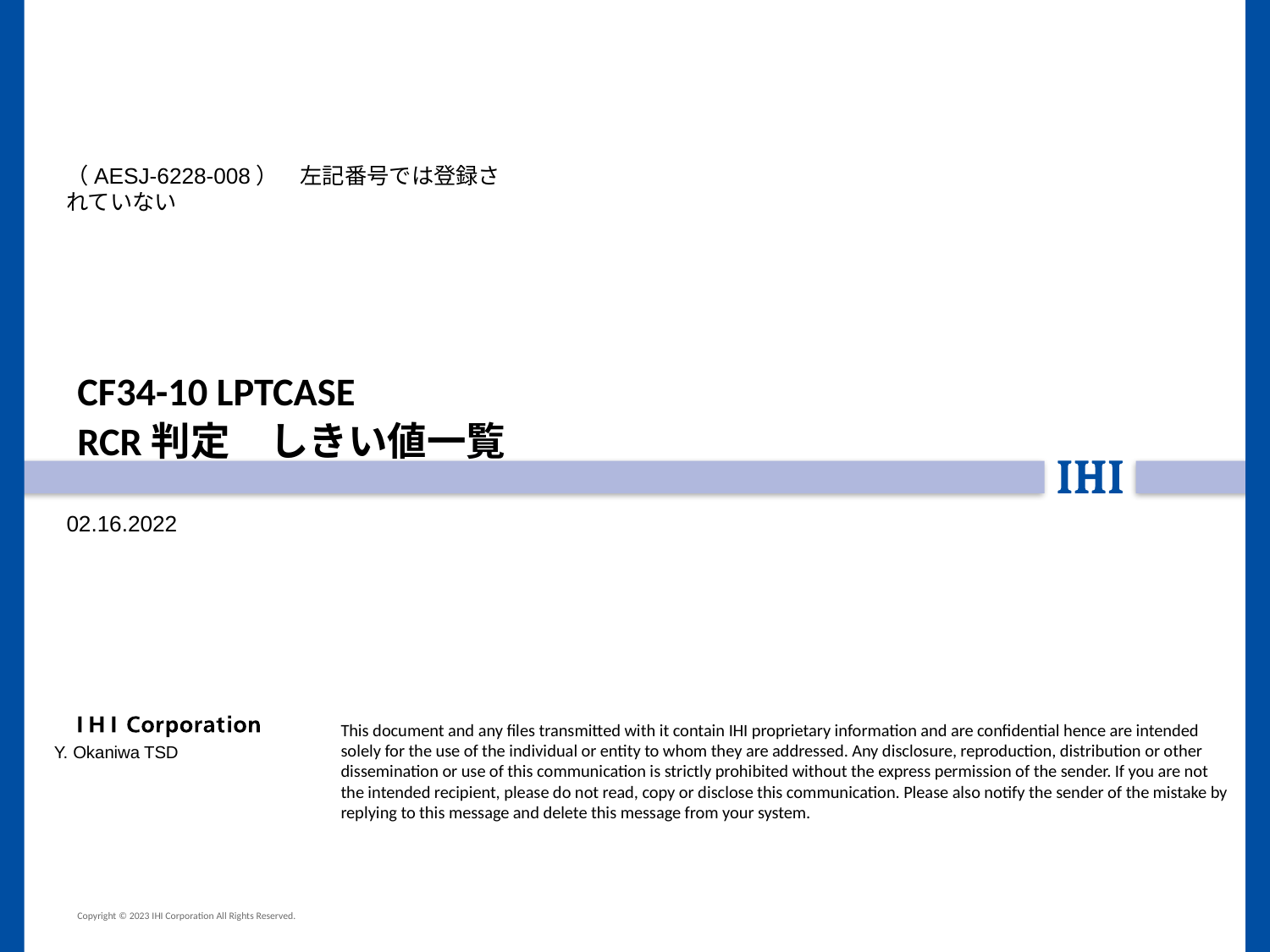

（AESJ-6228-008）　左記番号では登録されていない
# CF34-10 LPTCASE RCR判定　しきい値一覧
02.16.2022
This document and any files transmitted with it contain IHI proprietary information and are confidential hence are intended solely for the use of the individual or entity to whom they are addressed. Any disclosure, reproduction, distribution or other dissemination or use of this communication is strictly prohibited without the express permission of the sender. If you are not the intended recipient, please do not read, copy or disclose this communication. Please also notify the sender of the mistake by replying to this message and delete this message from your system.

Y. Okaniwa TSD
Copyright © 2023 IHI Corporation All Rights Reserved.